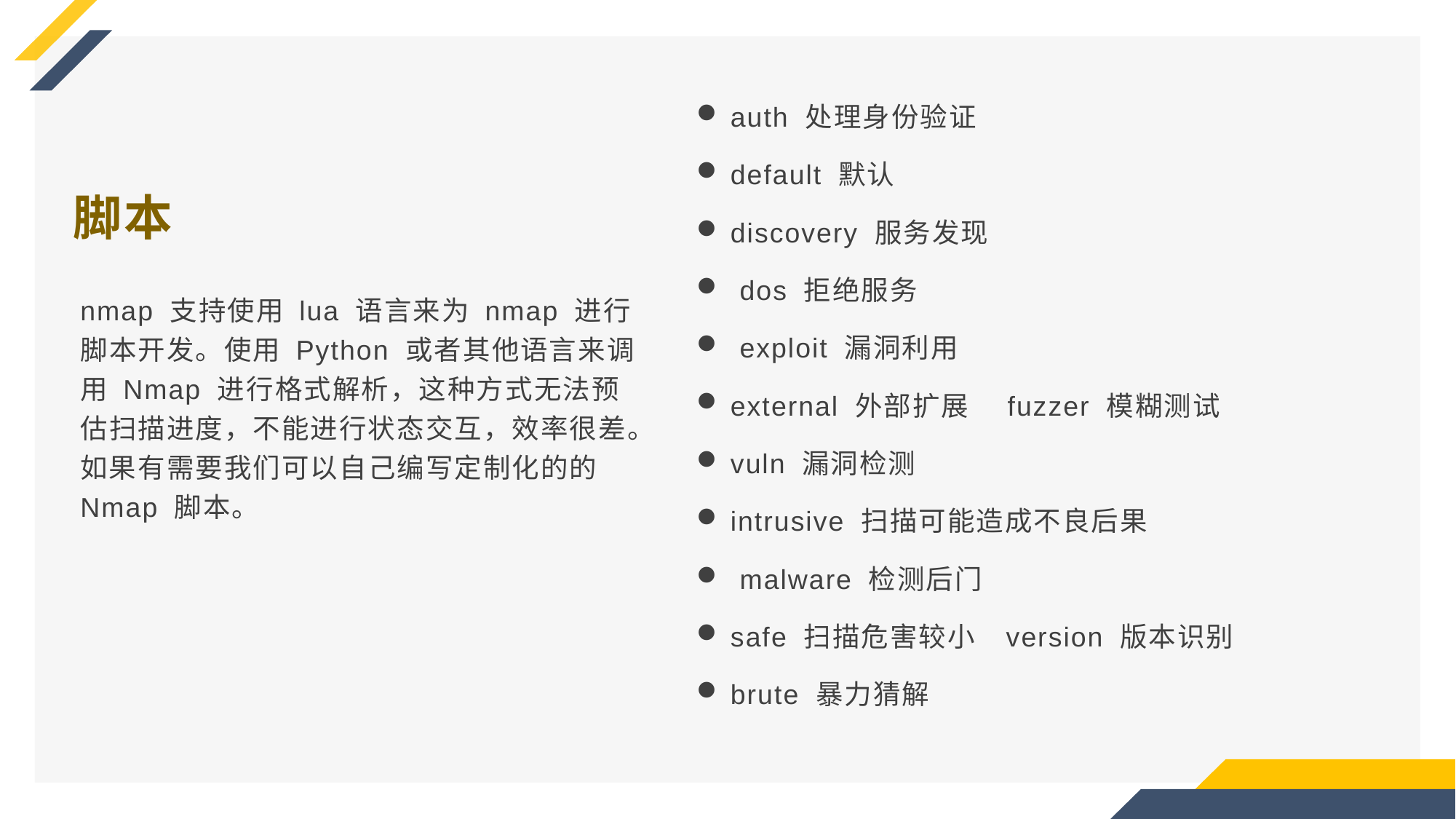

脚本
auth 处理身份验证
default 默认
discovery 服务发现
 dos 拒绝服务
 exploit 漏洞利用
external 外部扩展    fuzzer 模糊测试
vuln 漏洞检测
intrusive 扫描可能造成不良后果
 malware 检测后门
safe 扫描危害较小   version 版本识别
brute 暴力猜解

nmap 支持使用 lua 语言来为 nmap 进行脚本开发。使用 Python 或者其他语言来调用 Nmap 进行格式解析，这种方式无法预估扫描进度，不能进行状态交互，效率很差。如果有需要我们可以自己编写定制化的的 Nmap 脚本。